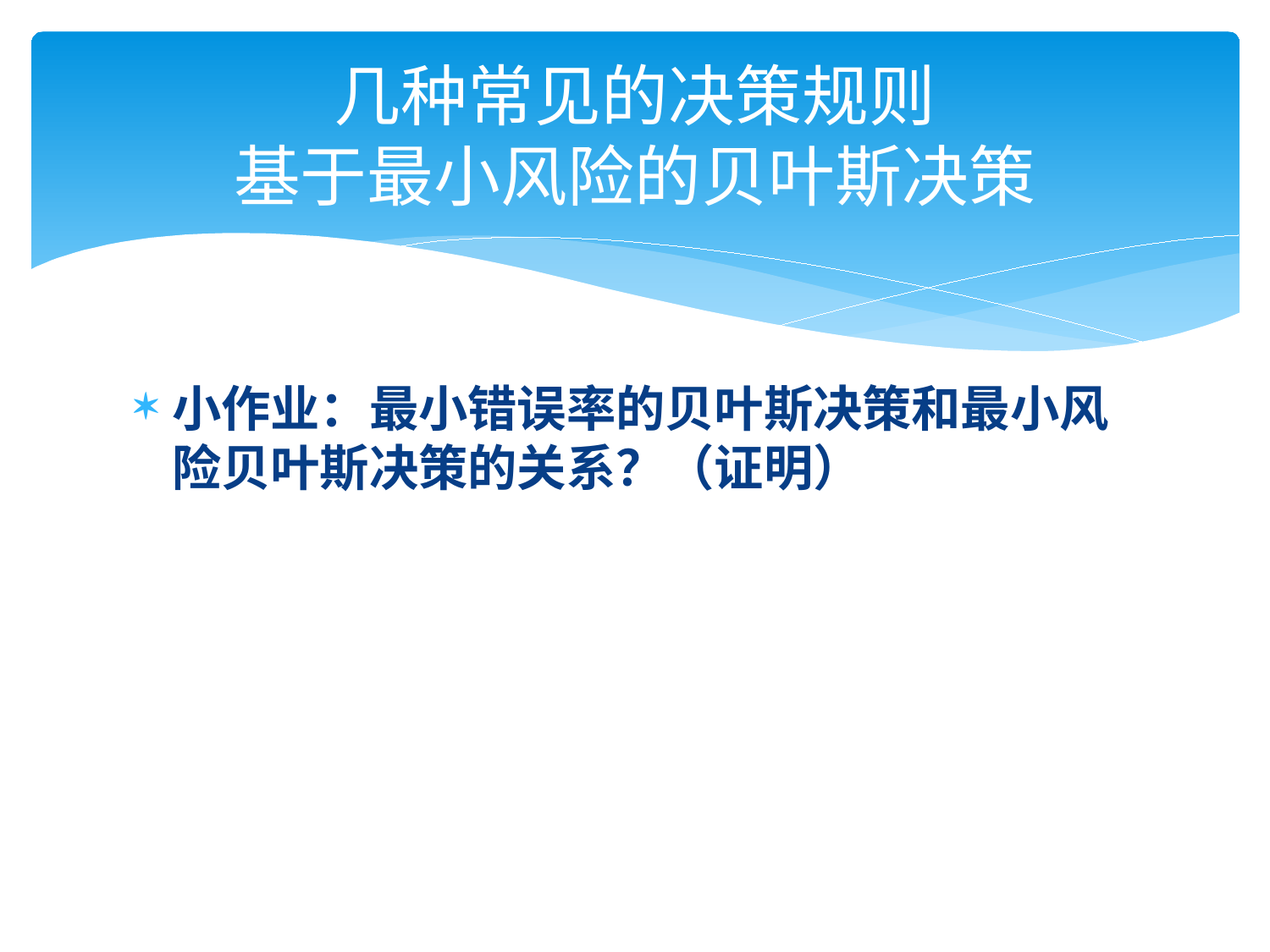

# 几种常见的决策规则 基于最小风险的贝叶斯决策
小作业：最小错误率的贝叶斯决策和最小风险贝叶斯决策的关系？（证明）